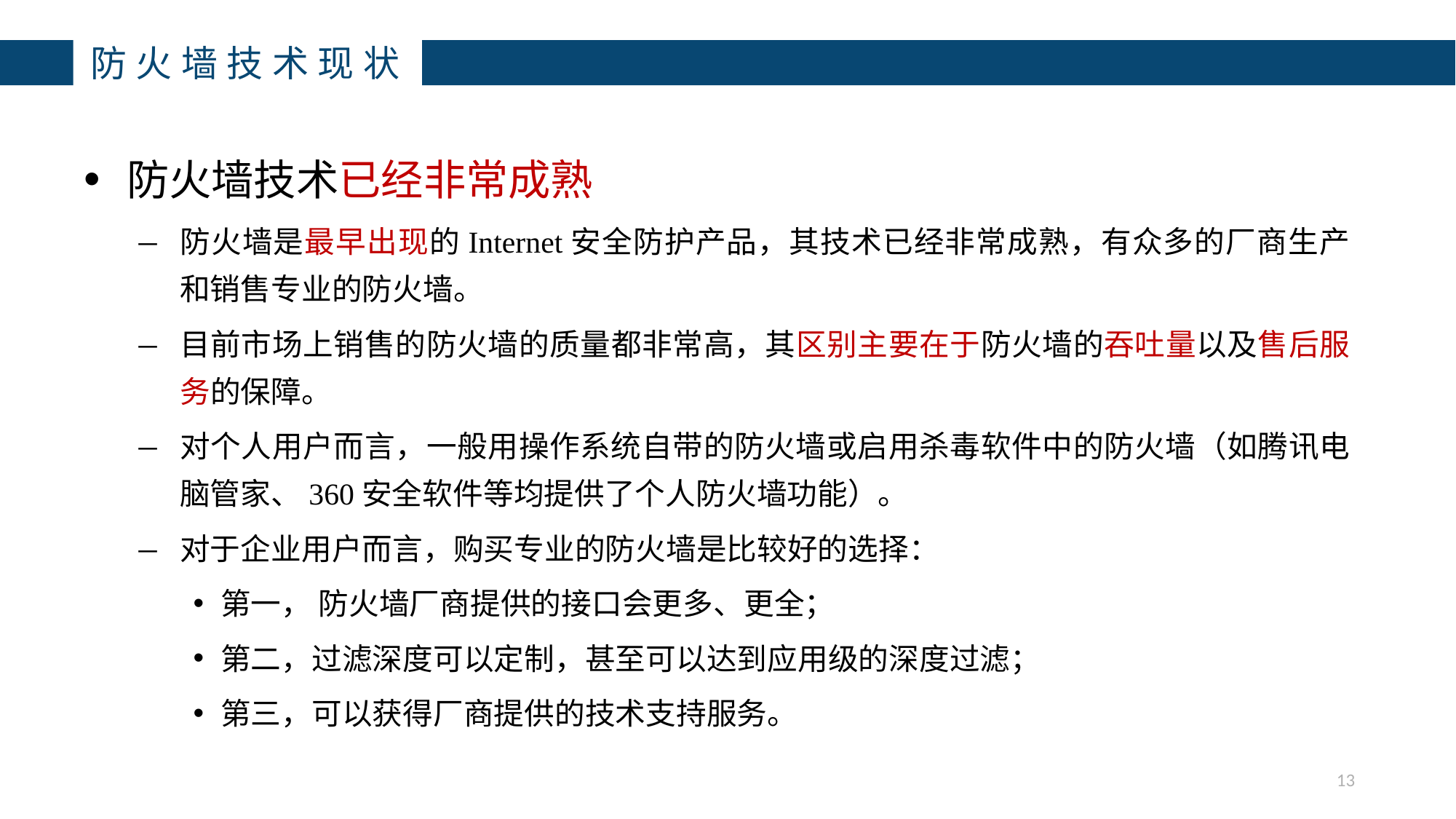

防火墙技术现状

防火墙技术已经非常成熟
防火墙是最早出现的Internet安全防护产品，其技术已经非常成熟，有众多的厂商生产和销售专业的防火墙。
目前市场上销售的防火墙的质量都非常高，其区别主要在于防火墙的吞吐量以及售后服务的保障。
对个人用户而言，一般用操作系统自带的防火墙或启用杀毒软件中的防火墙（如腾讯电脑管家、360安全软件等均提供了个人防火墙功能）。
对于企业用户而言，购买专业的防火墙是比较好的选择：
第一， 防火墙厂商提供的接口会更多、更全；
第二，过滤深度可以定制，甚至可以达到应用级的深度过滤；
第三，可以获得厂商提供的技术支持服务。
13